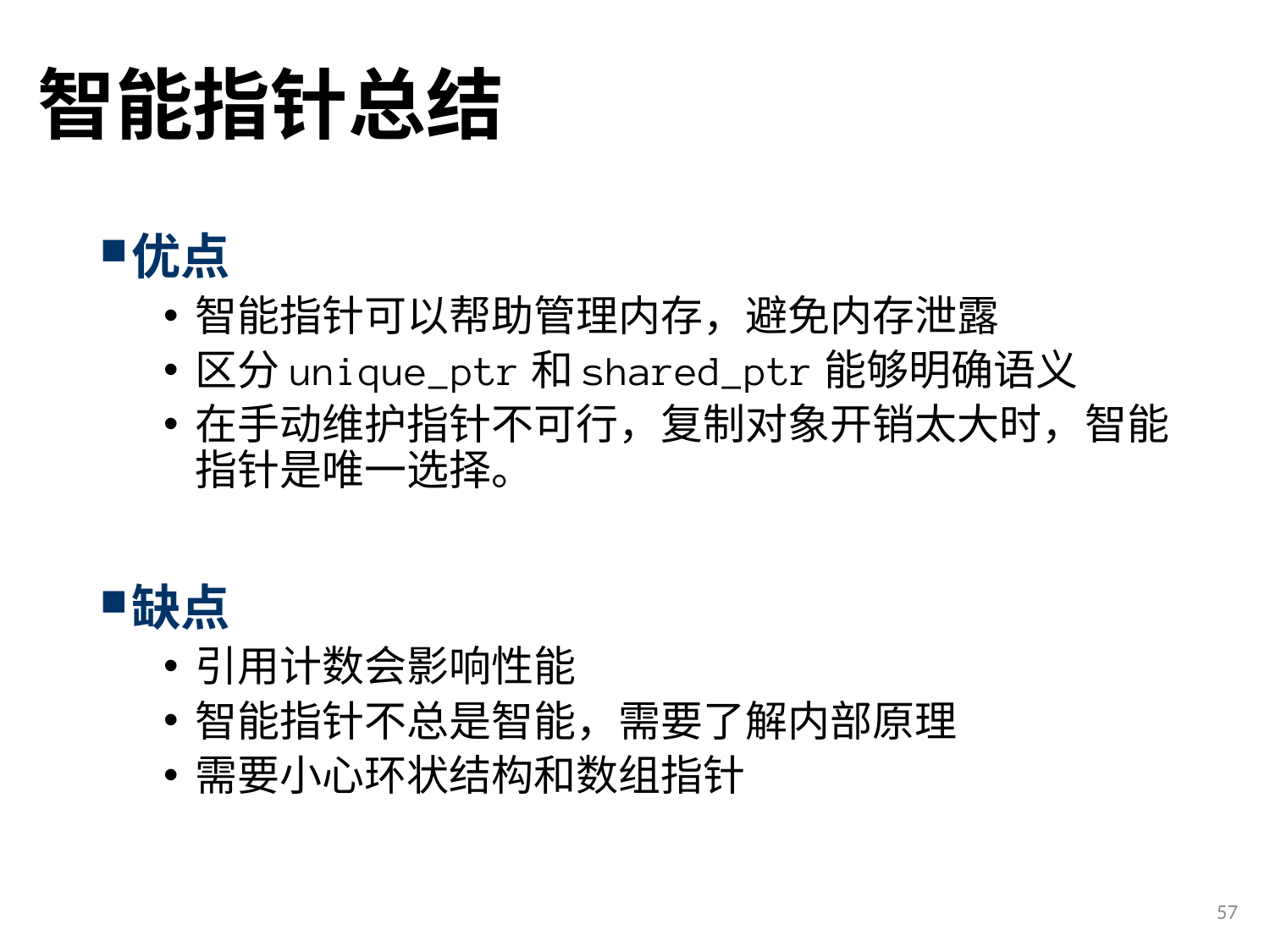

# 智能指针总结
优点
智能指针可以帮助管理内存，避免内存泄露
区分unique_ptr和shared_ptr能够明确语义
在手动维护指针不可行，复制对象开销太大时，智能指针是唯一选择。

缺点
引用计数会影响性能
智能指针不总是智能，需要了解内部原理
需要小心环状结构和数组指针

57